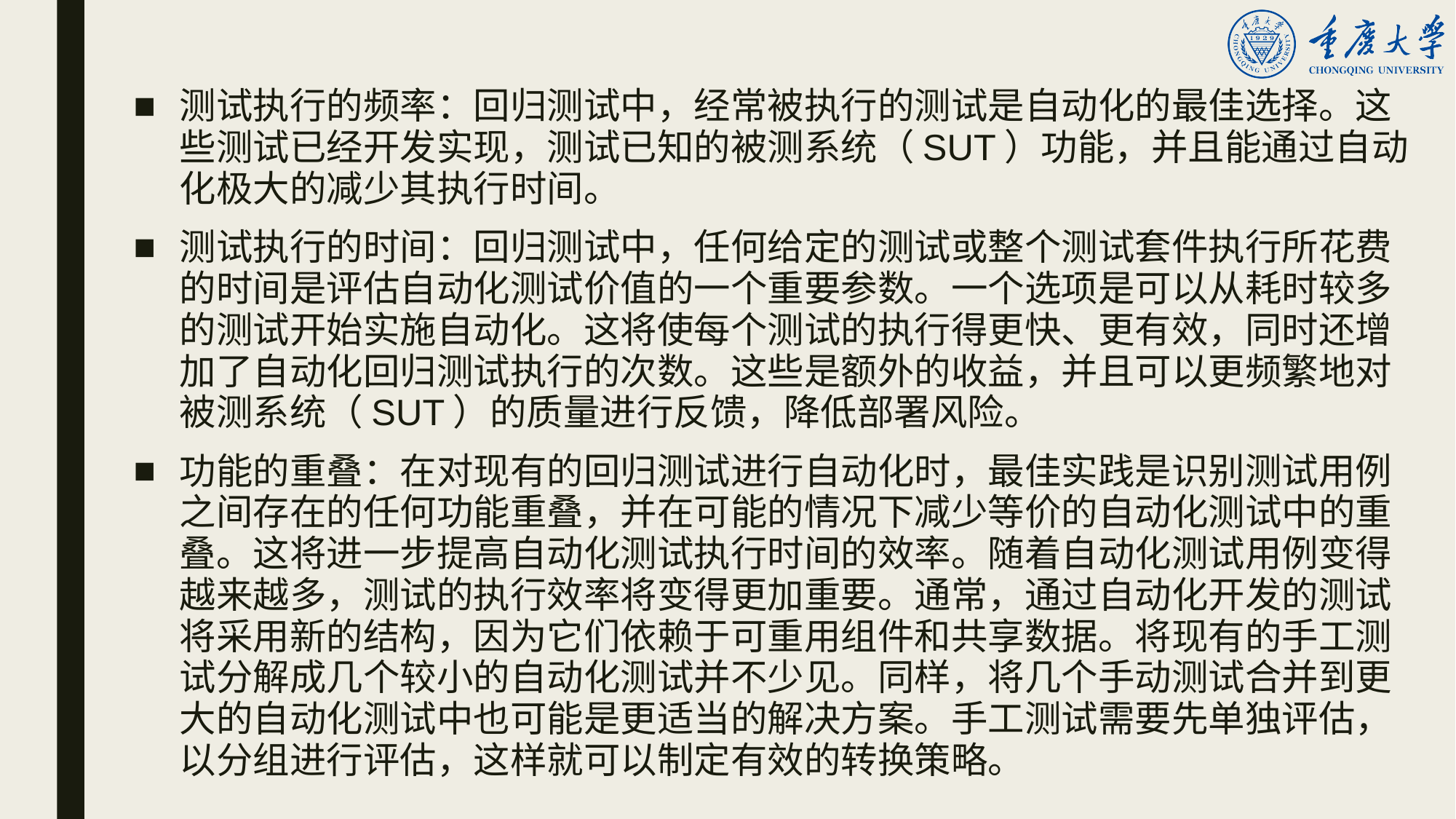

测试执行的频率：回归测试中，经常被执行的测试是自动化的最佳选择。这些测试已经开发实现，测试已知的被测系统（SUT）功能，并且能通过自动化极大的减少其执行时间。
测试执行的时间：回归测试中，任何给定的测试或整个测试套件执行所花费的时间是评估自动化测试价值的一个重要参数。一个选项是可以从耗时较多的测试开始实施自动化。这将使每个测试的执行得更快、更有效，同时还增加了自动化回归测试执行的次数。这些是额外的收益，并且可以更频繁地对被测系统（SUT）的质量进行反馈，降低部署风险。
功能的重叠：在对现有的回归测试进行自动化时，最佳实践是识别测试用例之间存在的任何功能重叠，并在可能的情况下减少等价的自动化测试中的重叠。这将进一步提高自动化测试执行时间的效率。随着自动化测试用例变得越来越多，测试的执行效率将变得更加重要。通常，通过自动化开发的测试将采用新的结构，因为它们依赖于可重用组件和共享数据。将现有的手工测试分解成几个较小的自动化测试并不少见。同样，将几个手动测试合并到更大的自动化测试中也可能是更适当的解决方案。手工测试需要先单独评估，以分组进行评估，这样就可以制定有效的转换策略。